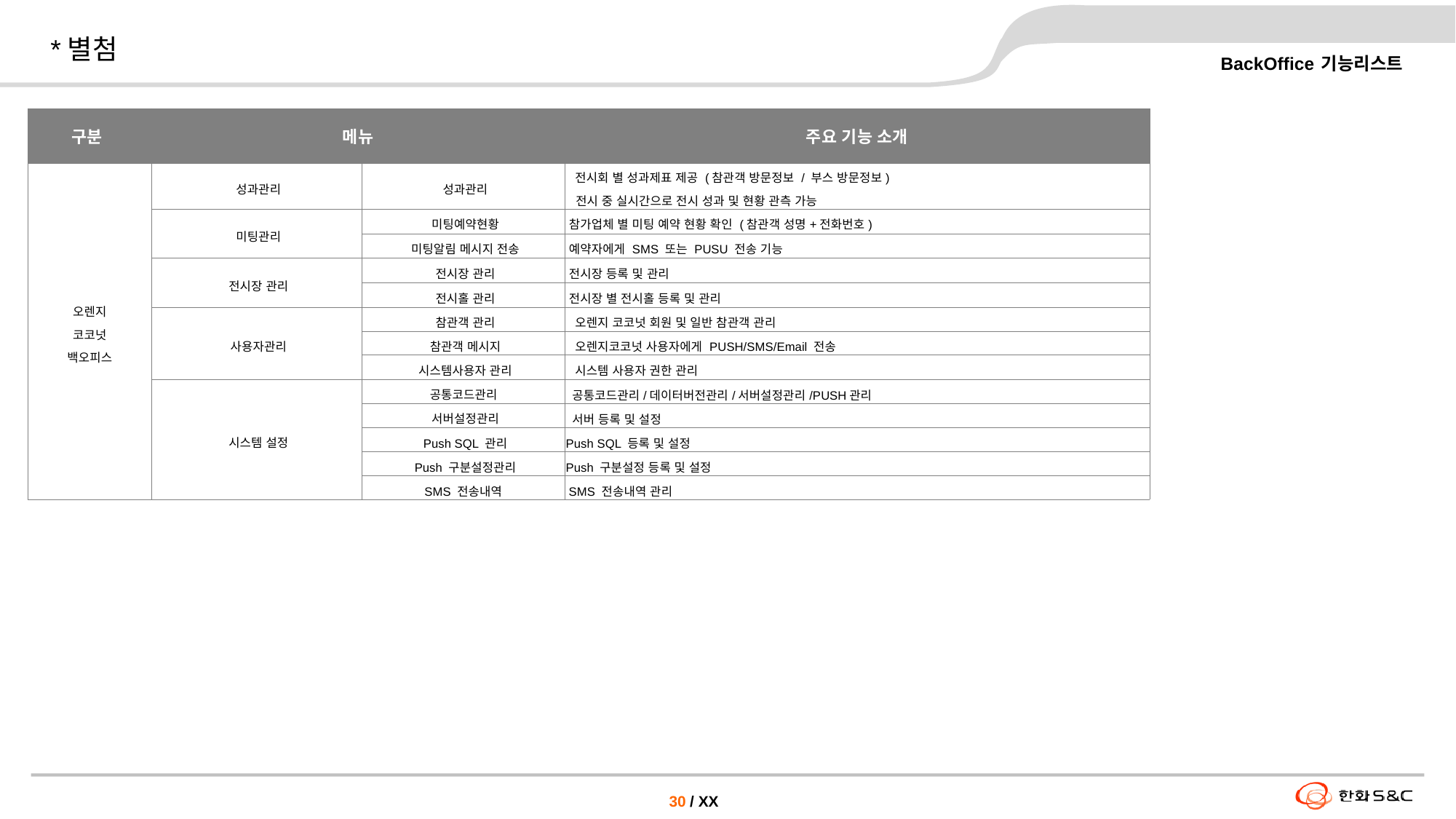

# *별첨
BackOffice 기능리스트
| 구분 | 메뉴 |  | 주요 기능 소개 |
| --- | --- | --- | --- |
| 오렌지 코코넛 백오피스 | 성과관리 | 성과관리 | 전시회 별 성과제표 제공 (참관객 방문정보 / 부스 방문정보) 전시 중 실시간으로 전시 성과 및 현황 관측 가능 |
|  | 미팅관리 | 미팅예약현황 | 참가업체 별 미팅 예약 현황 확인 (참관객 성명+전화번호) |
|  |  | 미팅알림 메시지 전송 | 예약자에게 SMS 또는 PUSU 전송 기능 |
|  | 전시장 관리 | 전시장 관리 | 전시장 등록 및 관리 |
|  |  | 전시홀 관리 | 전시장 별 전시홀 등록 및 관리 |
|  | 사용자관리 | 참관객 관리 | 오렌지 코코넛 회원 및 일반 참관객 관리 |
|  |  | 참관객 메시지 | 오렌지코코넛 사용자에게 PUSH/SMS/Email 전송 |
|  |  | 시스템사용자 관리 | 시스템 사용자 권한 관리 |
|  | 시스템 설정 | 공통코드관리 | 공통코드관리/데이터버전관리/서버설정관리/PUSH관리 |
|  |  | 서버설정관리 | 서버 등록 및 설정 |
|  |  | Push SQL 관리 | Push SQL 등록 및 설정 |
|  |  | Push 구분설정관리 | Push 구분설정 등록 및 설정 |
|  |  | SMS 전송내역 | SMS 전송내역 관리 |